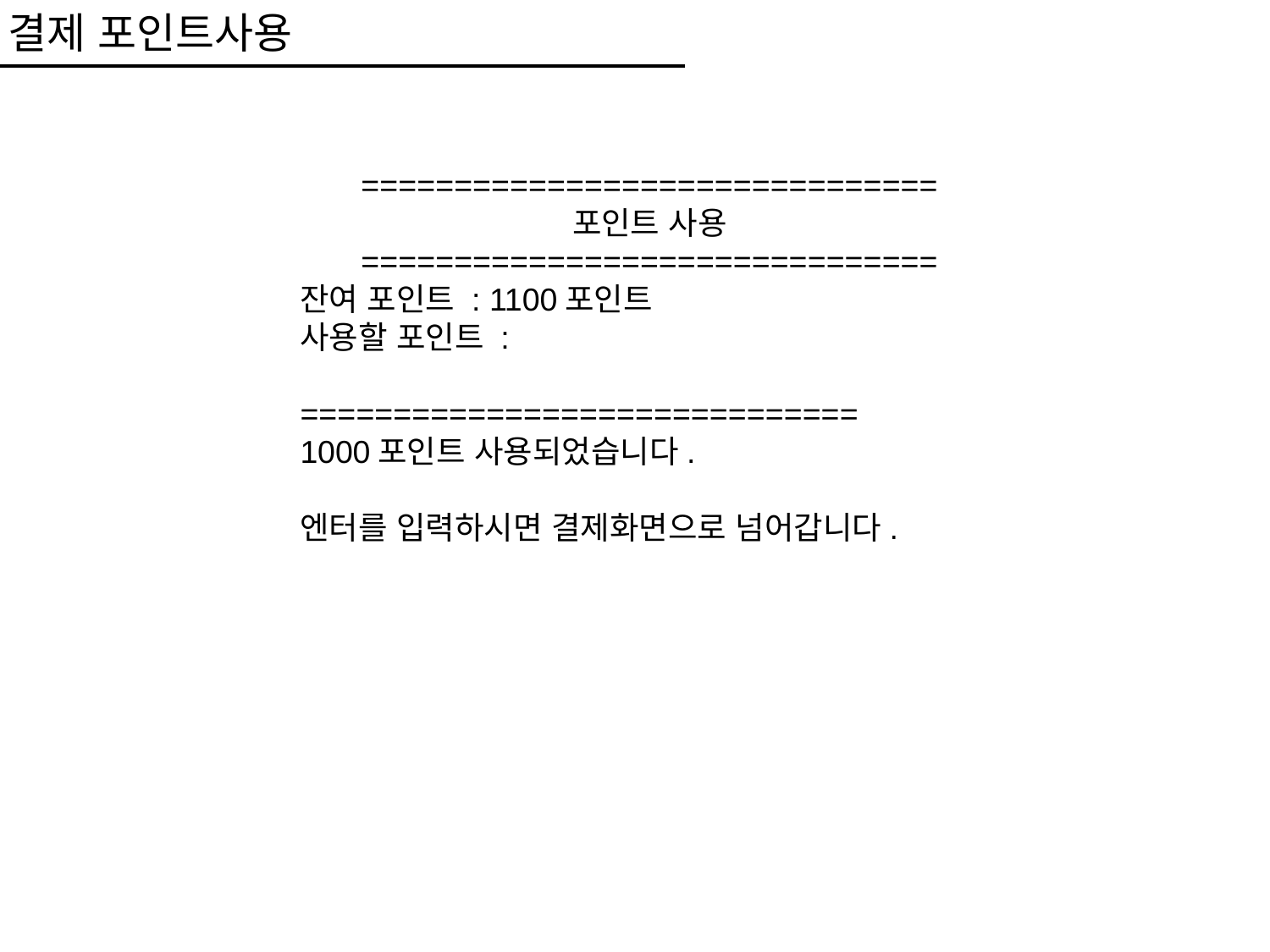

결제 포인트사용
===============================
포인트 사용
===============================
잔여 포인트 : 1100포인트
사용할 포인트 :

==============================
1000포인트 사용되었습니다.

엔터를 입력하시면 결제화면으로 넘어갑니다.